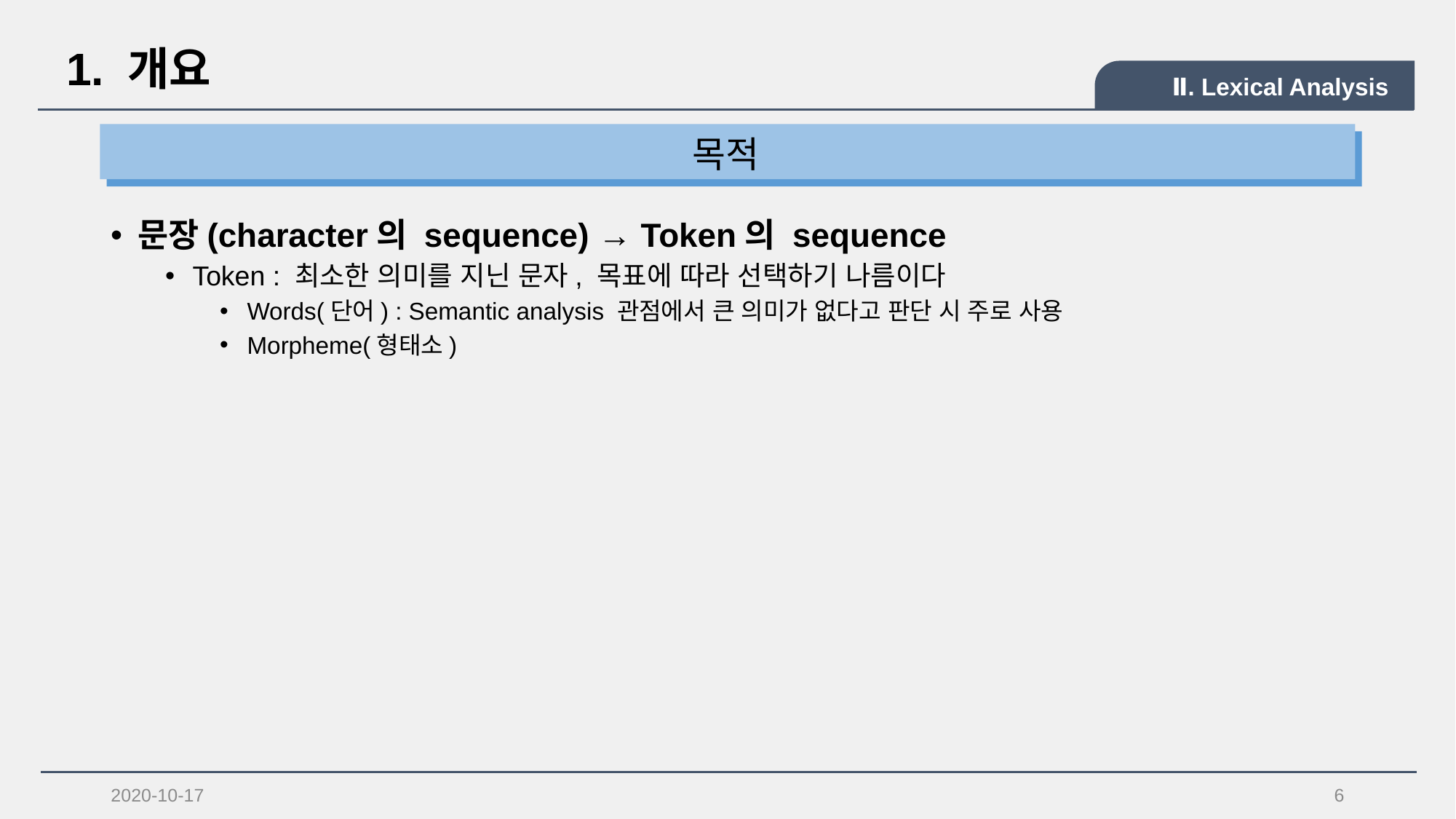

1. 개요

Ⅱ. Lexical Analysis
목적

문장(character의 sequence) → Token의 sequence
Token : 최소한 의미를 지닌 문자, 목표에 따라 선택하기 나름이다
Words(단어) : Semantic analysis 관점에서 큰 의미가 없다고 판단 시 주로 사용
Morpheme(형태소)

2020-10-17
6